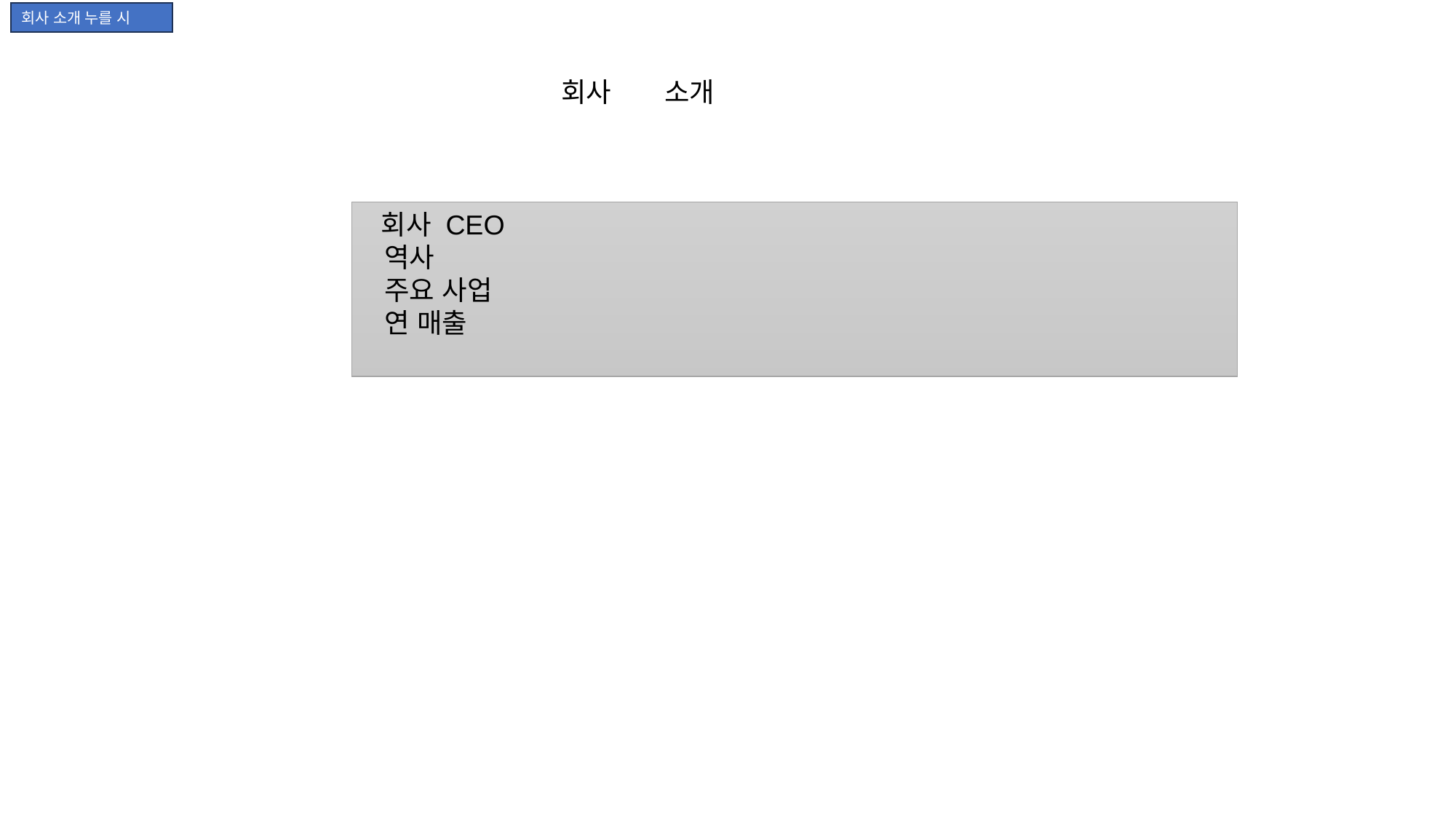

회사 소개 누를 시
#
                                   회사       소개
  회사 CEO
  역사
  주요 사업
  연 매출